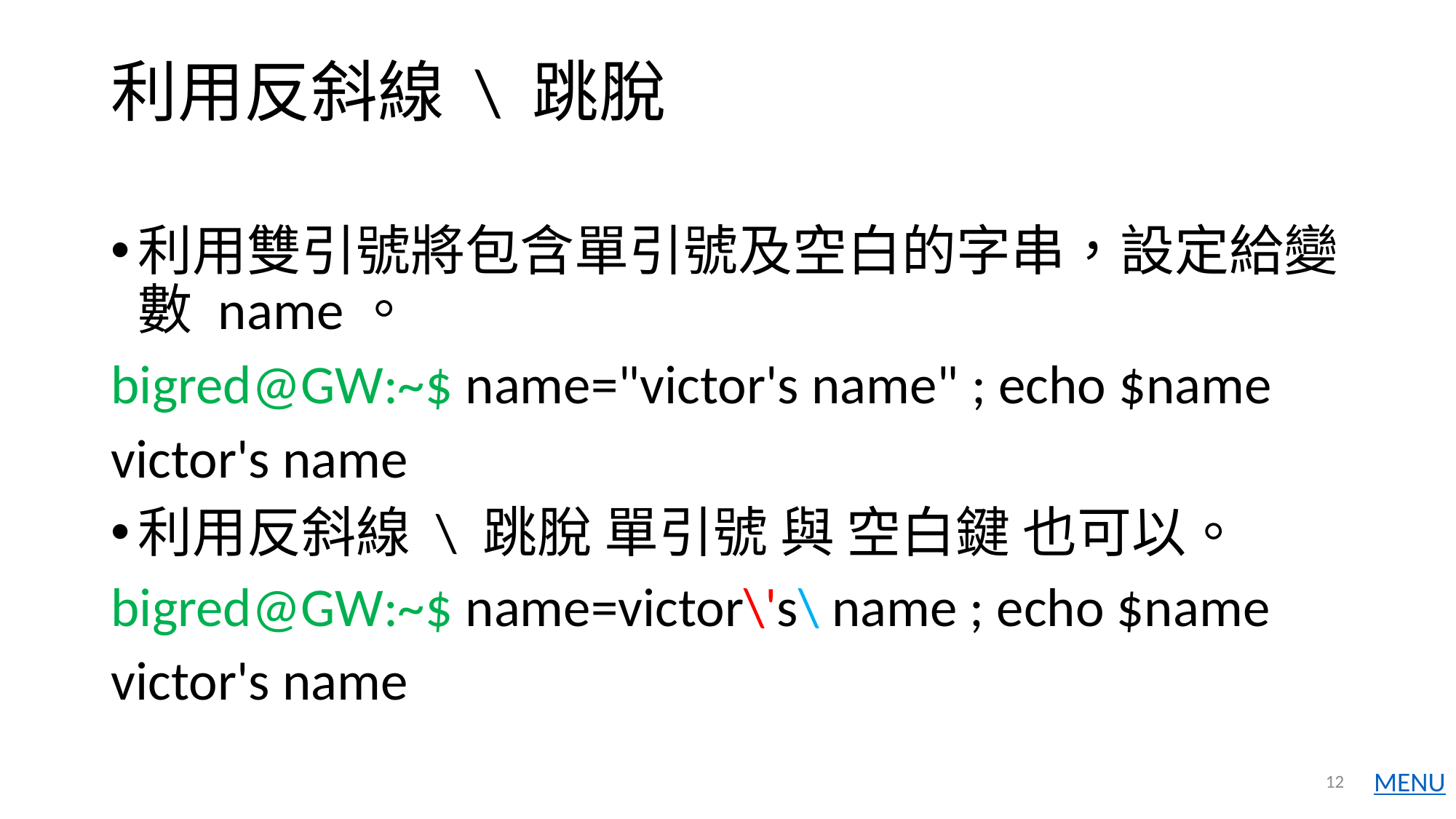

# 利用反斜線 \ 跳脫
利用雙引號將包含單引號及空白的字串，設定給變數 name。
bigred@GW:~$ name="victor's name" ; echo $name
victor's name
利用反斜線 \ 跳脫 單引號 與 空白鍵 也可以。
bigred@GW:~$ name=victor\'s\ name ; echo $name
victor's name
12